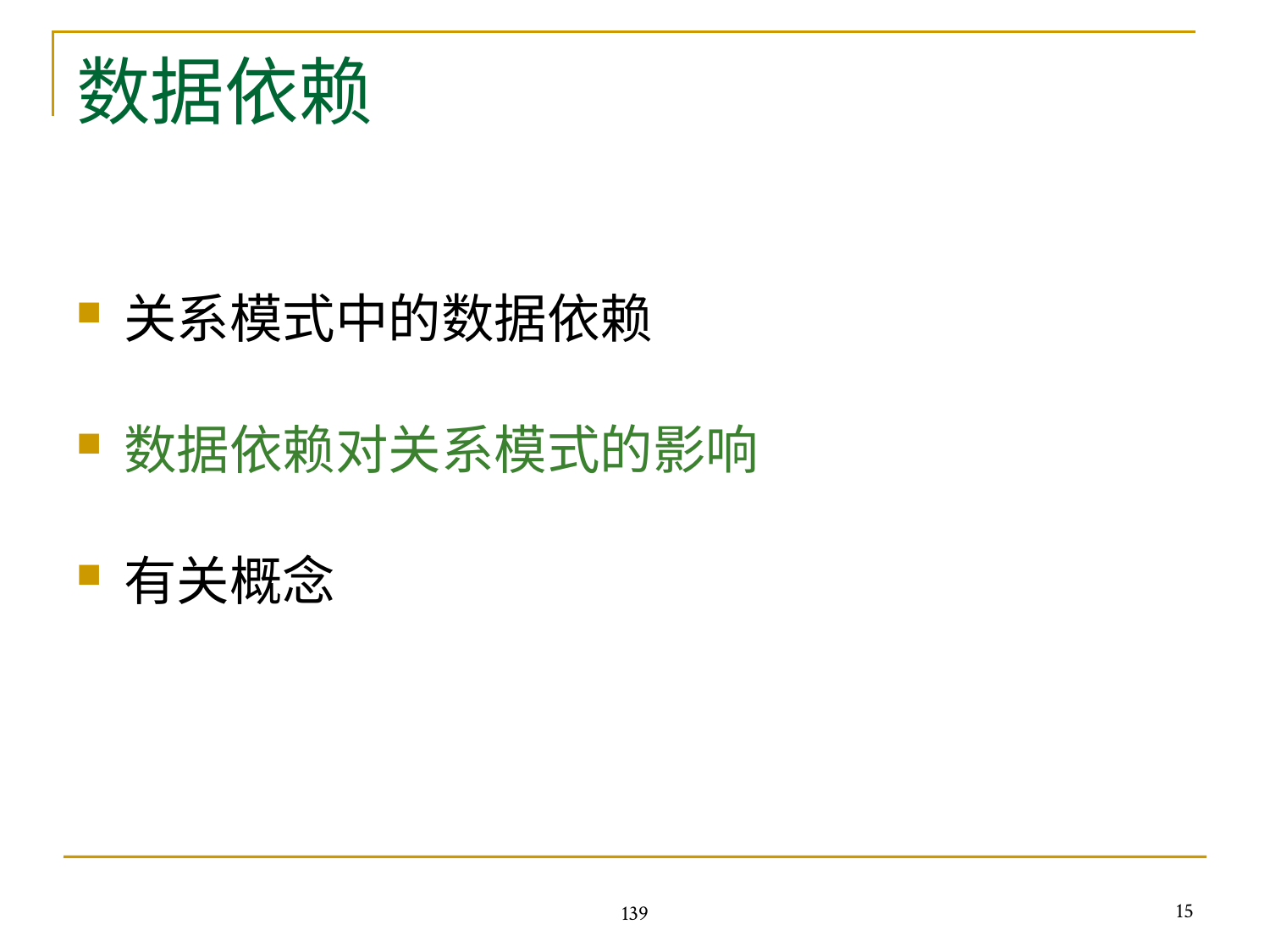

# 数据依赖
关系模式中的数据依赖
数据依赖对关系模式的影响
有关概念
15
139